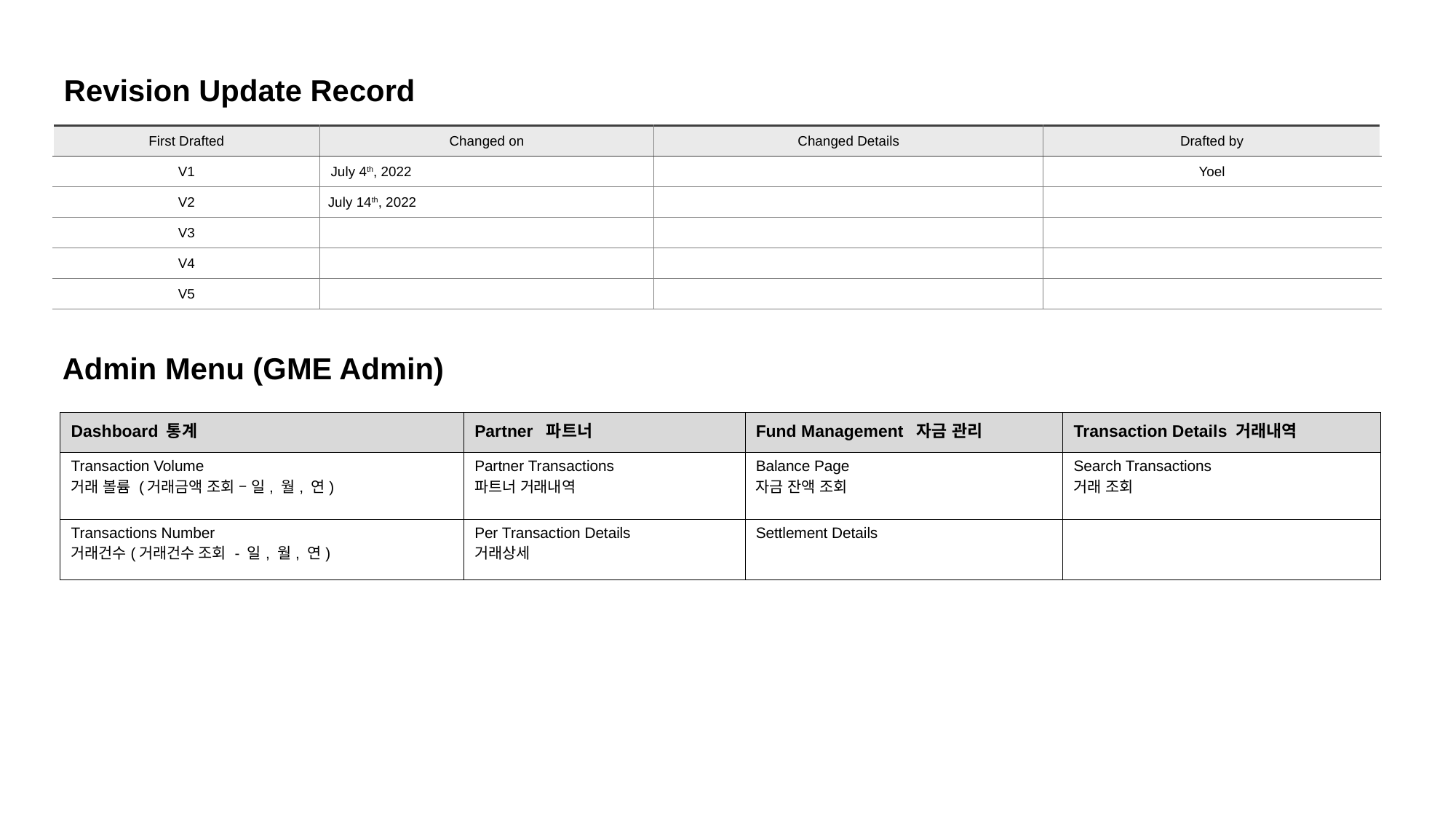

# Revision Update Record
| First Drafted | Changed on | Changed Details | Drafted by |
| --- | --- | --- | --- |
| V1 | July 4th, 2022 |  | Yoel |
| V2 | July 14th, 2022 |  |  |
| V3 |  |  |  |
| V4 |  |  |  |
| V5 |  |  |  |
Admin Menu (GME Admin)
| Dashboard 통계 | Partner 파트너 | Fund Management 자금 관리 | Transaction Details 거래내역 |
| --- | --- | --- | --- |
| Transaction Volume 거래 볼륨 (거래금액 조회 – 일, 월, 연) | Partner Transactions 파트너 거래내역 | Balance Page 자금 잔액 조회 | Search Transactions 거래 조회 |
| Transactions Number 거래건수(거래건수 조회 - 일, 월, 연) | Per Transaction Details 거래상세 | Settlement Details |  |